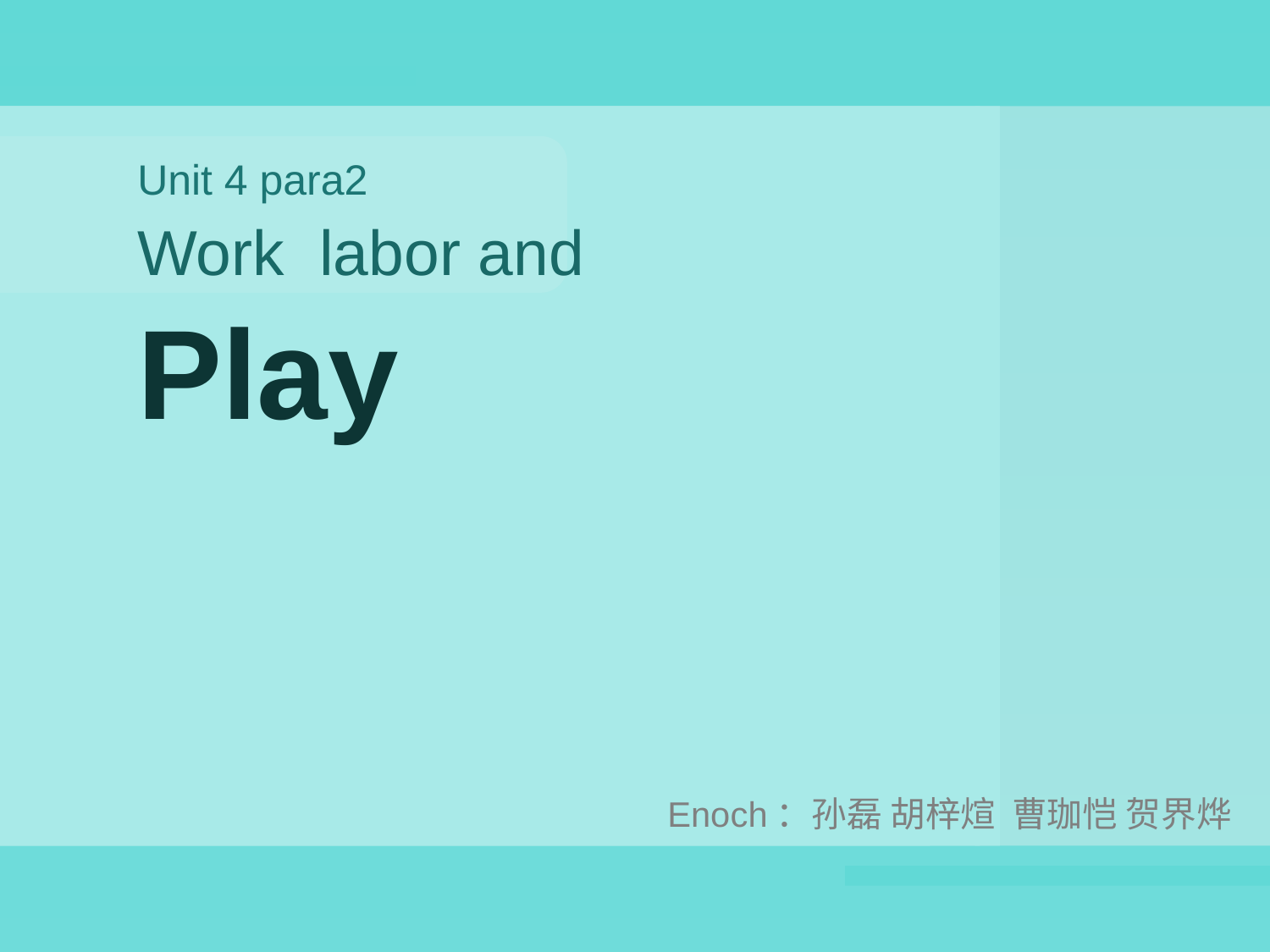

Unit 4 para2
Work  labor and
Play
Enoch：孙磊 胡梓煊  曹珈恺 贺界烨